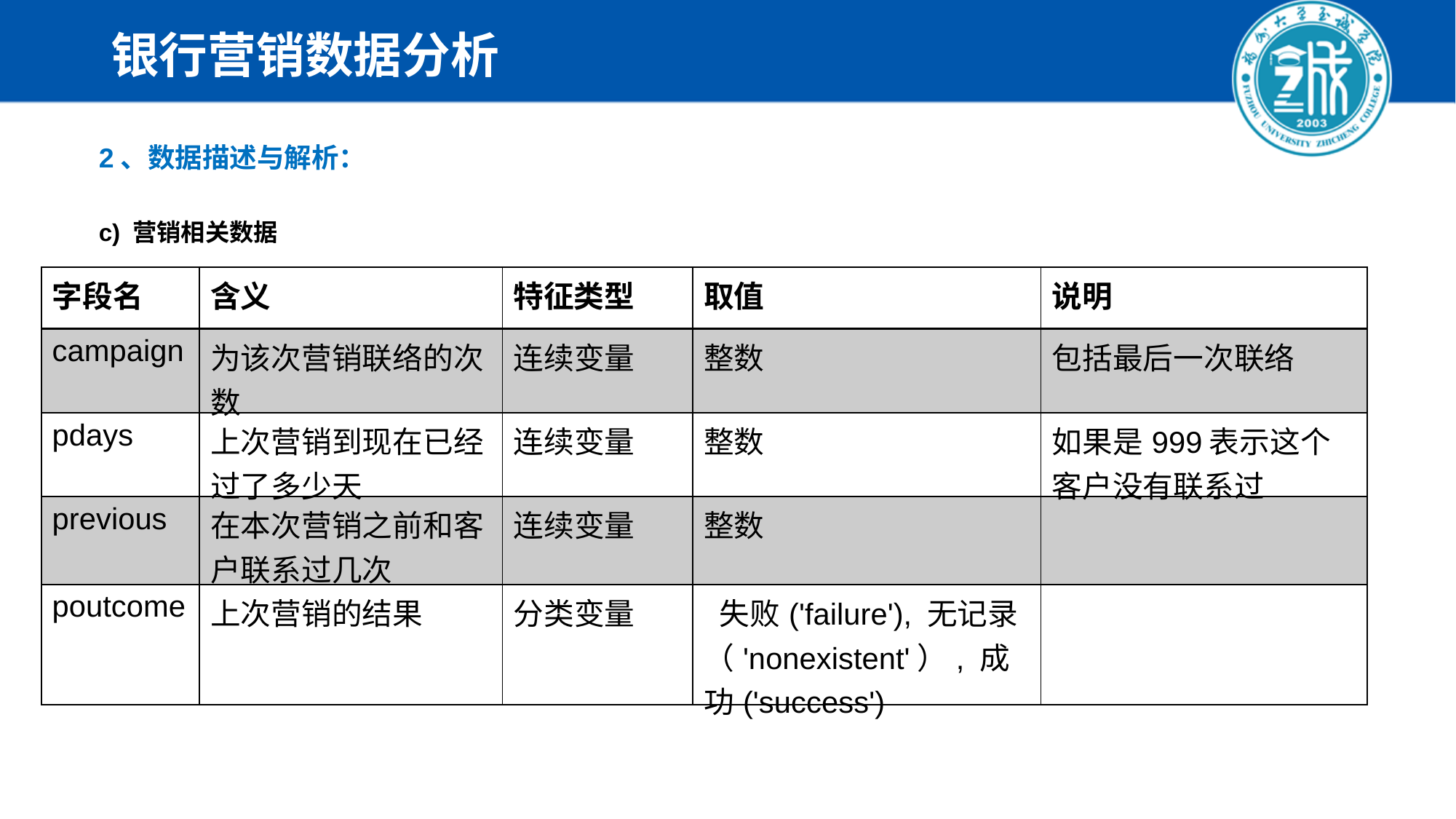

# 银行营销数据分析
2、数据描述与解析：
c) 营销相关数据

| 字段名 | 含义 | 特征类型 | 取值 | 说明 |
| --- | --- | --- | --- | --- |
| campaign | 为该次营销联络的次数 | 连续变量 | 整数 | 包括最后一次联络 |
| pdays | 上次营销到现在已经过了多少天 | 连续变量 | 整数 | 如果是999表示这个客户没有联系过 |
| previous | 在本次营销之前和客户联系过几次 | 连续变量 | 整数 |  |
| poutcome | 上次营销的结果 | 分类变量 | 失败('failure'), 无记录（'nonexistent'）, 成功('success') |  |